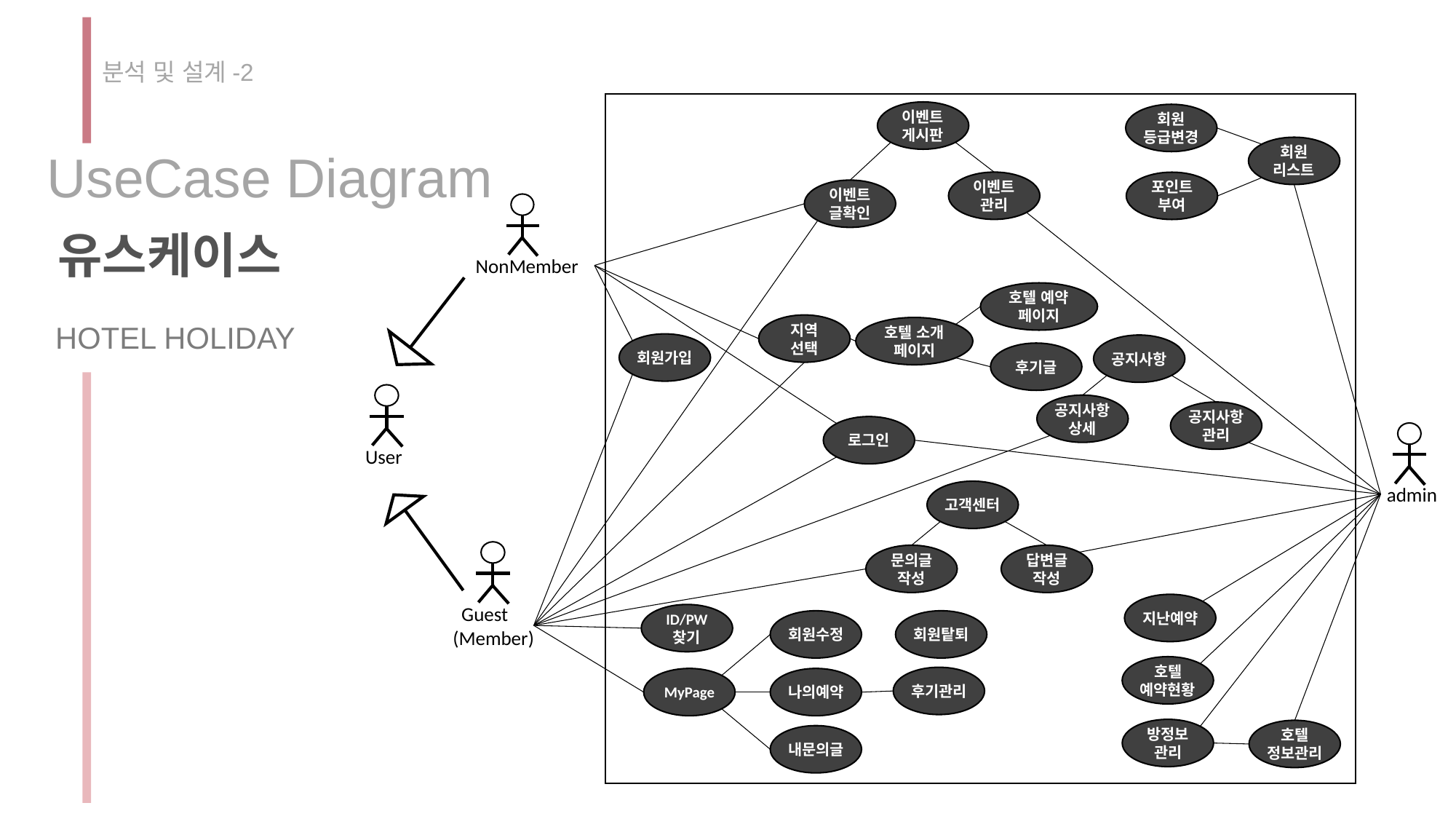

분석 및 설계-2

이벤트
게시판
회원
등급변경
회원
리스트
UseCase Diagram
이벤트
관리
포인트
부여
이벤트
글확인

NonMember
유스케이스

호텔 예약 페이지
HOTEL HOLIDAY
지역
선택
호텔 소개 페이지
회원가입
공지사항
후기글

User
공지사항
상세
공지사항 관리
로그인

admin
고객센터

  Guest
(Member)
문의글
작성
답변글
작성
지난예약
ID/PW
찾기
회원수정
회원탙퇴
호텔
예약현황
후기관리
MyPage
나의예약
방정보
관리
호텔
정보관리
내문의글